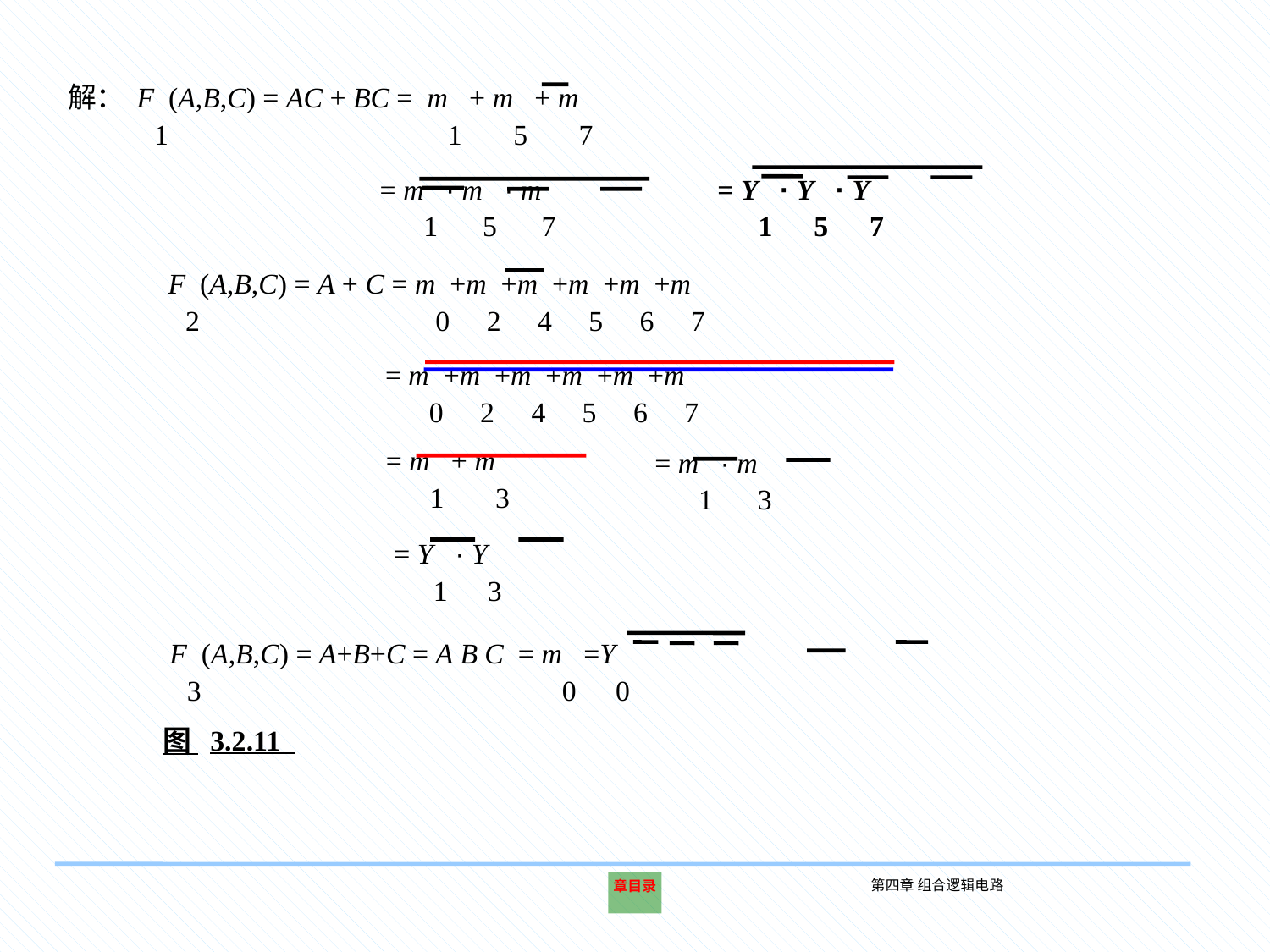

解：F1(A,B,C) = AC + BC =  m1 + m5 + m7

= m1 · m5 · m7

= Y1 · Y5 · Y7

F2(A,B,C) = A + C = m0+m2+m4+m5+m6+m7

= m0+m2+m4+m5+m6+m7

= m1 + m3

= m1 · m3

= Y1 · Y3

F3(A,B,C) = A+B+C = A B C  = m0 =Y0

图 3.2.11
26
第四章 组合逻辑电路